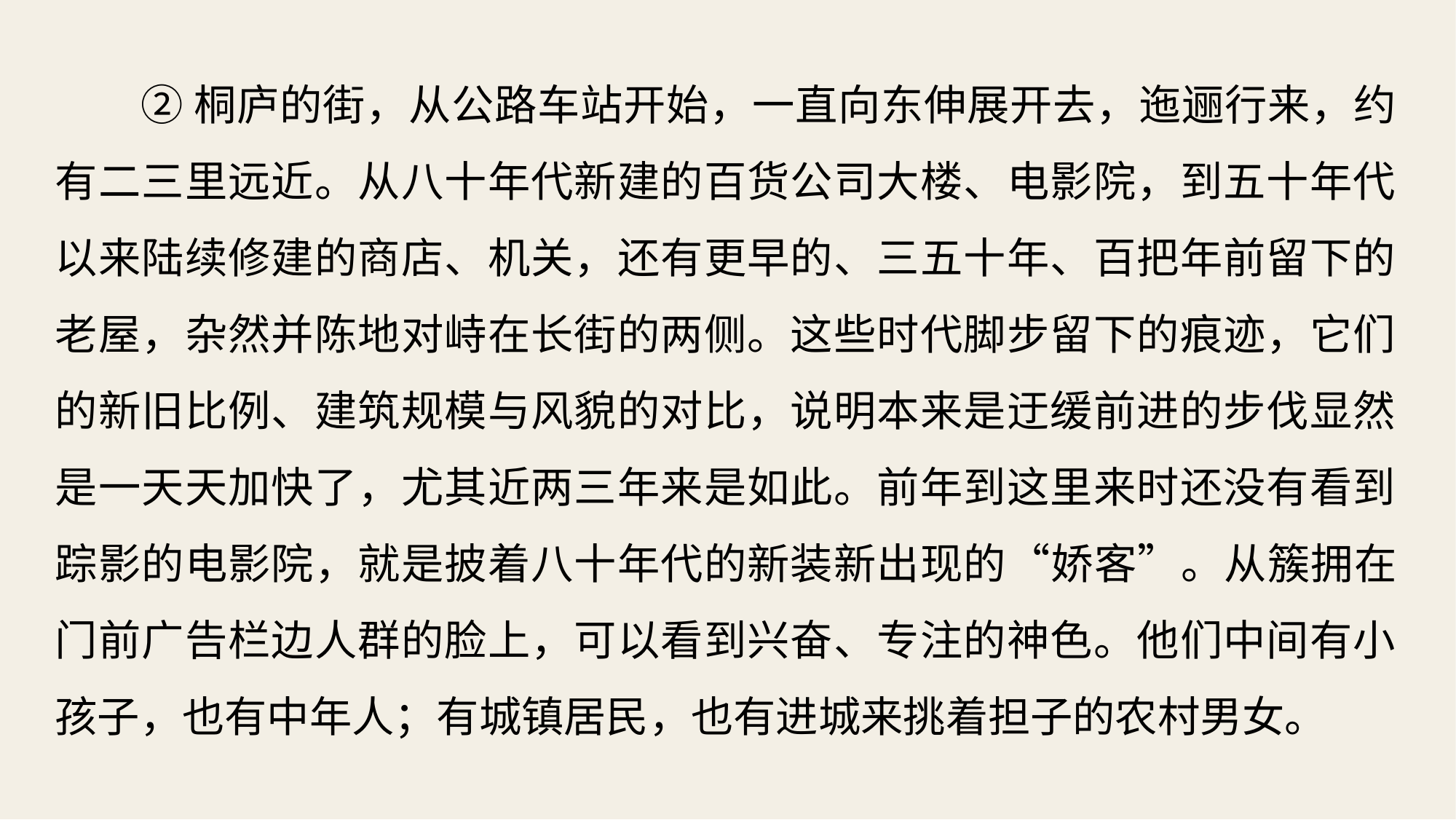

②桐庐的街，从公路车站开始，一直向东伸展开去，迤逦行来，约有二三里远近。从八十年代新建的百货公司大楼、电影院，到五十年代以来陆续修建的商店、机关，还有更早的、三五十年、百把年前留下的老屋，杂然并陈地对峙在长街的两侧。这些时代脚步留下的痕迹，它们的新旧比例、建筑规模与风貌的对比，说明本来是迂缓前进的步伐显然是一天天加快了，尤其近两三年来是如此。前年到这里来时还没有看到踪影的电影院，就是披着八十年代的新装新出现的“娇客”。从簇拥在门前广告栏边人群的脸上，可以看到兴奋、专注的神色。他们中间有小孩子，也有中年人；有城镇居民，也有进城来挑着担子的农村男女。